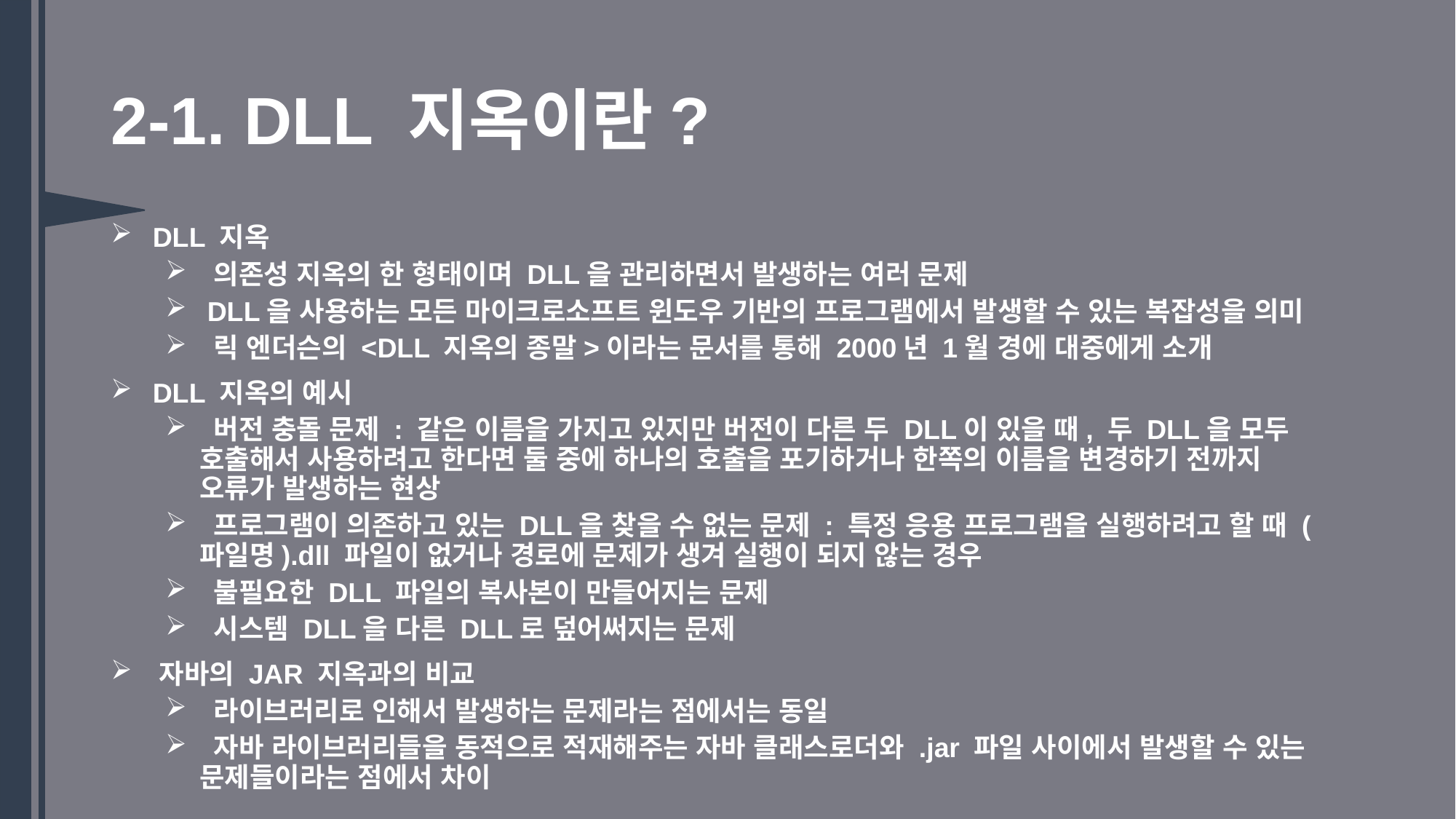

# 2-1. DLL 지옥이란?
 DLL 지옥
 의존성 지옥의 한 형태이며 DLL을 관리하면서 발생하는 여러 문제
 DLL을 사용하는 모든 마이크로소프트 윈도우 기반의 프로그램에서 발생할 수 있는 복잡성을 의미
 릭 엔더슨의 <DLL 지옥의 종말>이라는 문서를 통해 2000년 1월 경에 대중에게 소개
 DLL 지옥의 예시
 버전 충돌 문제 : 같은 이름을 가지고 있지만 버전이 다른 두 DLL이 있을 때, 두 DLL을 모두 호출해서 사용하려고 한다면 둘 중에 하나의 호출을 포기하거나 한쪽의 이름을 변경하기 전까지 오류가 발생하는 현상
 프로그램이 의존하고 있는 DLL을 찾을 수 없는 문제 : 특정 응용 프로그램을 실행하려고 할 때 (파일명).dll 파일이 없거나 경로에 문제가 생겨 실행이 되지 않는 경우
 불필요한 DLL 파일의 복사본이 만들어지는 문제
 시스템 DLL을 다른 DLL로 덮어써지는 문제
 자바의 JAR 지옥과의 비교
 라이브러리로 인해서 발생하는 문제라는 점에서는 동일
 자바 라이브러리들을 동적으로 적재해주는 자바 클래스로더와 .jar 파일 사이에서 발생할 수 있는 문제들이라는 점에서 차이